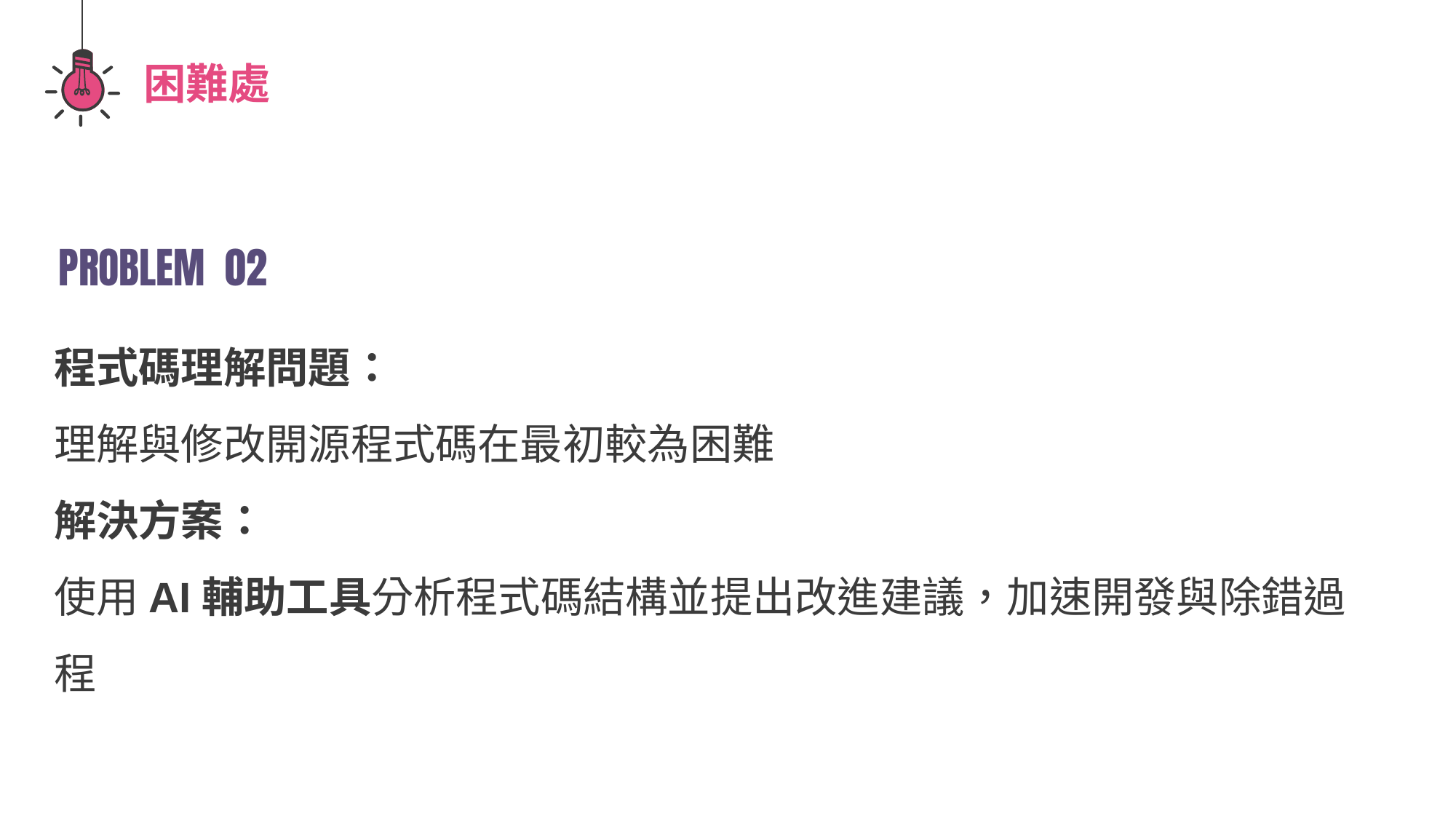

困難處
PROBLEM  02
程式碼理解問題：
理解與修改開源程式碼在最初較為困難
解決方案：
使用AI輔助工具分析程式碼結構並提出改進建議，加速開發與除錯過程